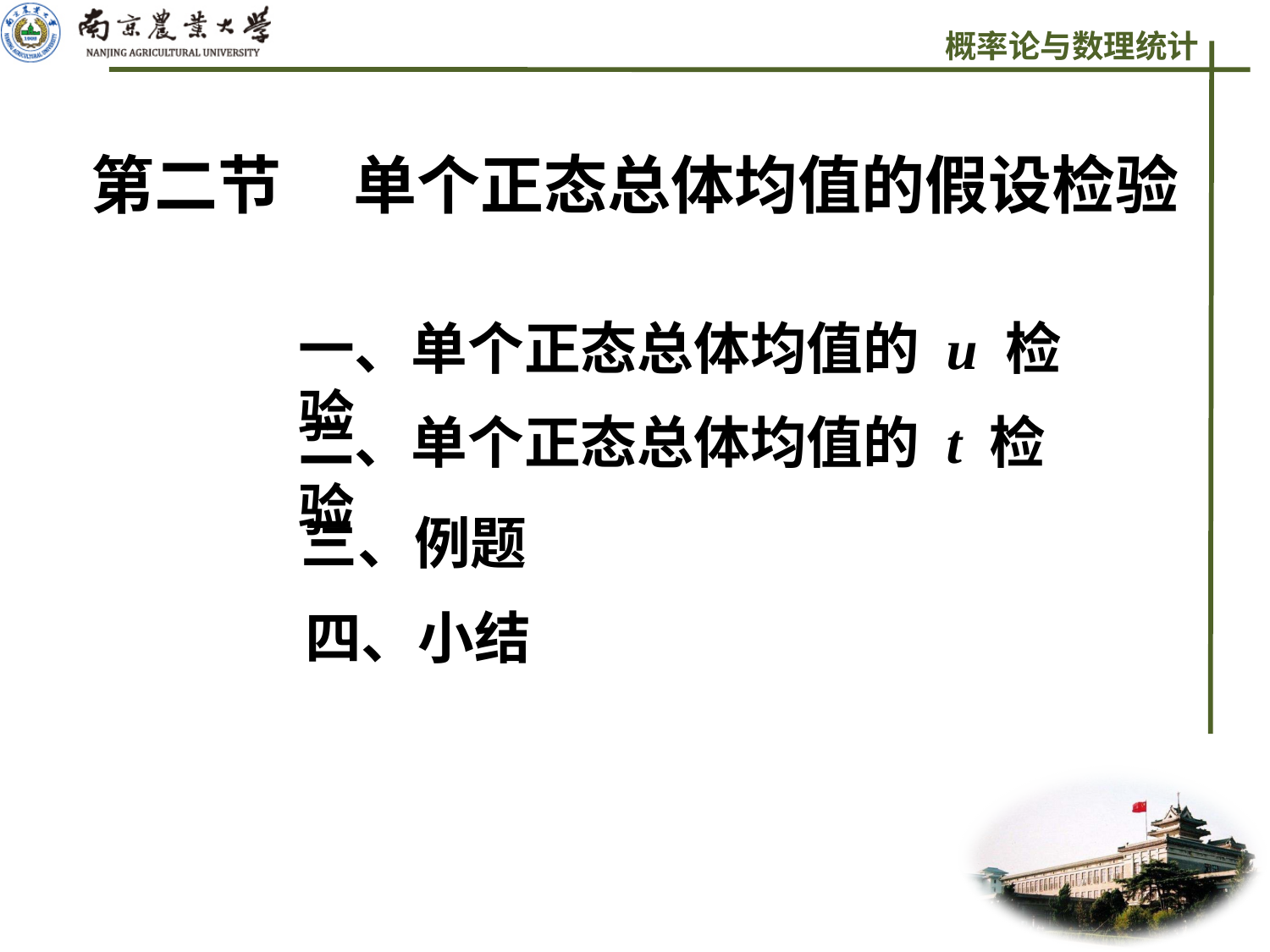

# 第二节     单个正态总体均值的假设检验
一、单个正态总体均值的 u 检验
二、单个正态总体均值的 t 检验
三、例题
四、小结